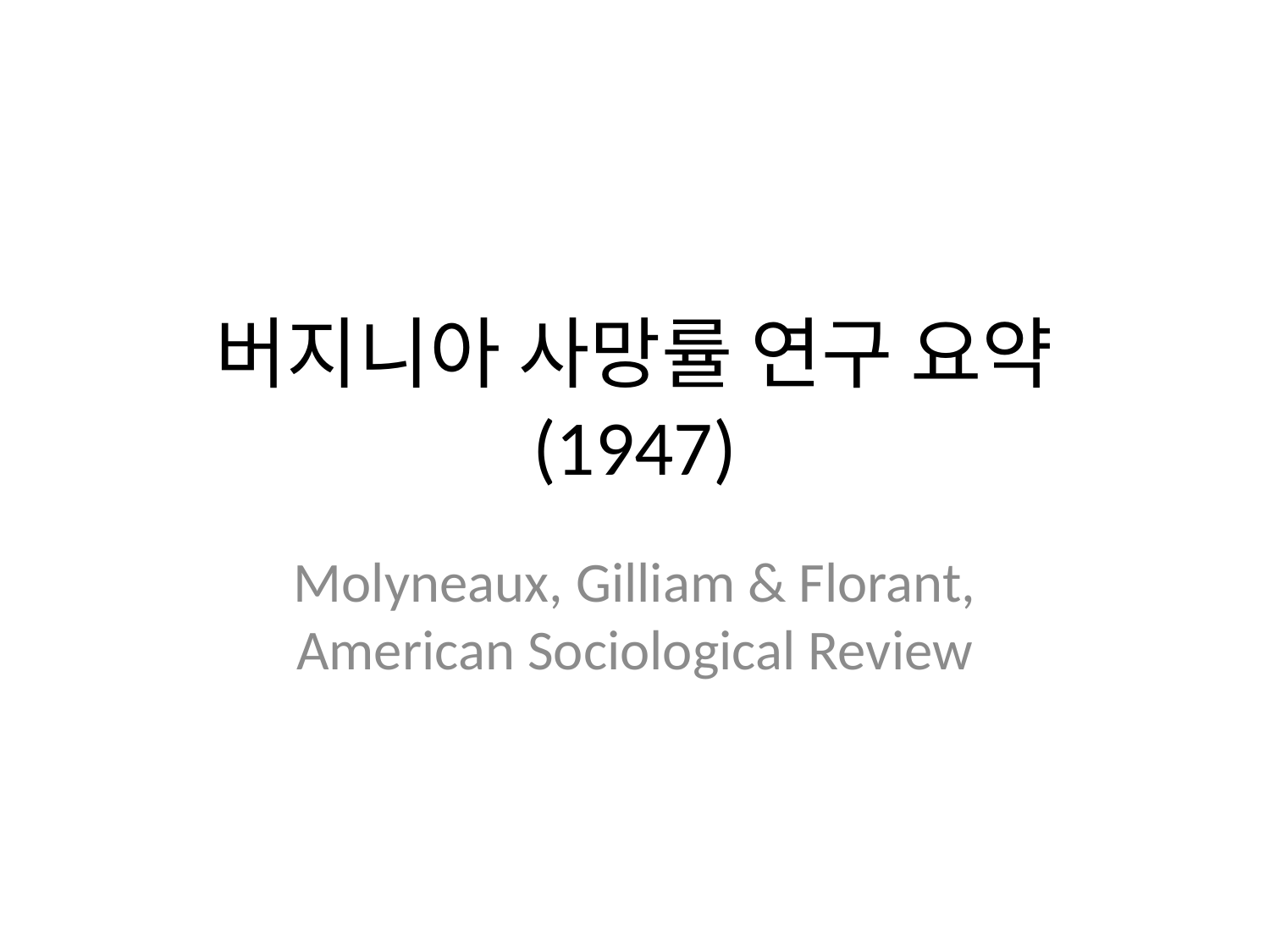

# 버지니아 사망률 연구 요약 (1947)
Molyneaux, Gilliam & Florant, American Sociological Review